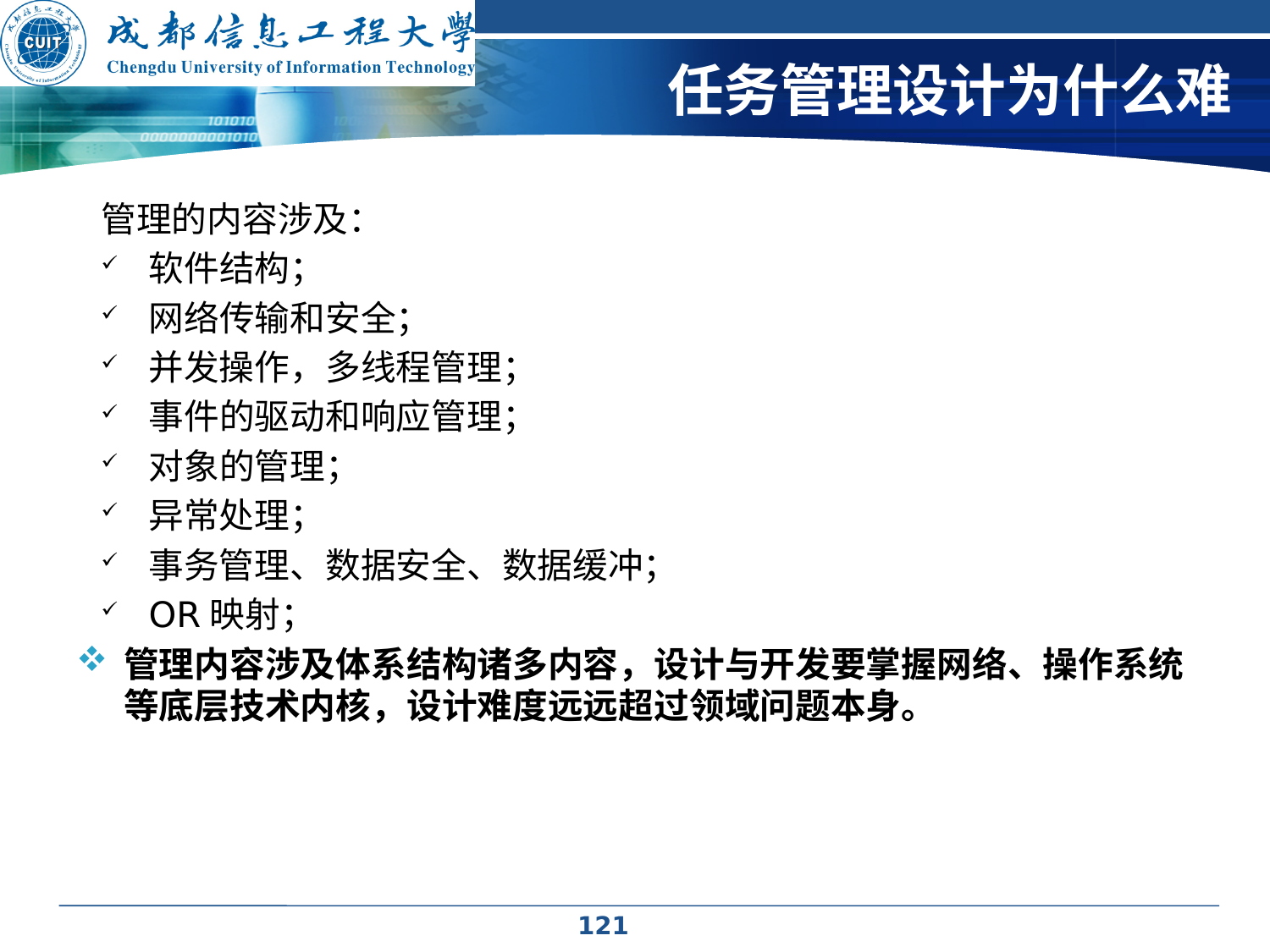

# 任务管理设计为什么难
管理的内容涉及：
软件结构；
网络传输和安全；
并发操作，多线程管理；
事件的驱动和响应管理；
对象的管理；
异常处理；
事务管理、数据安全、数据缓冲；
OR映射；
管理内容涉及体系结构诸多内容，设计与开发要掌握网络、操作系统等底层技术内核，设计难度远远超过领域问题本身。

121